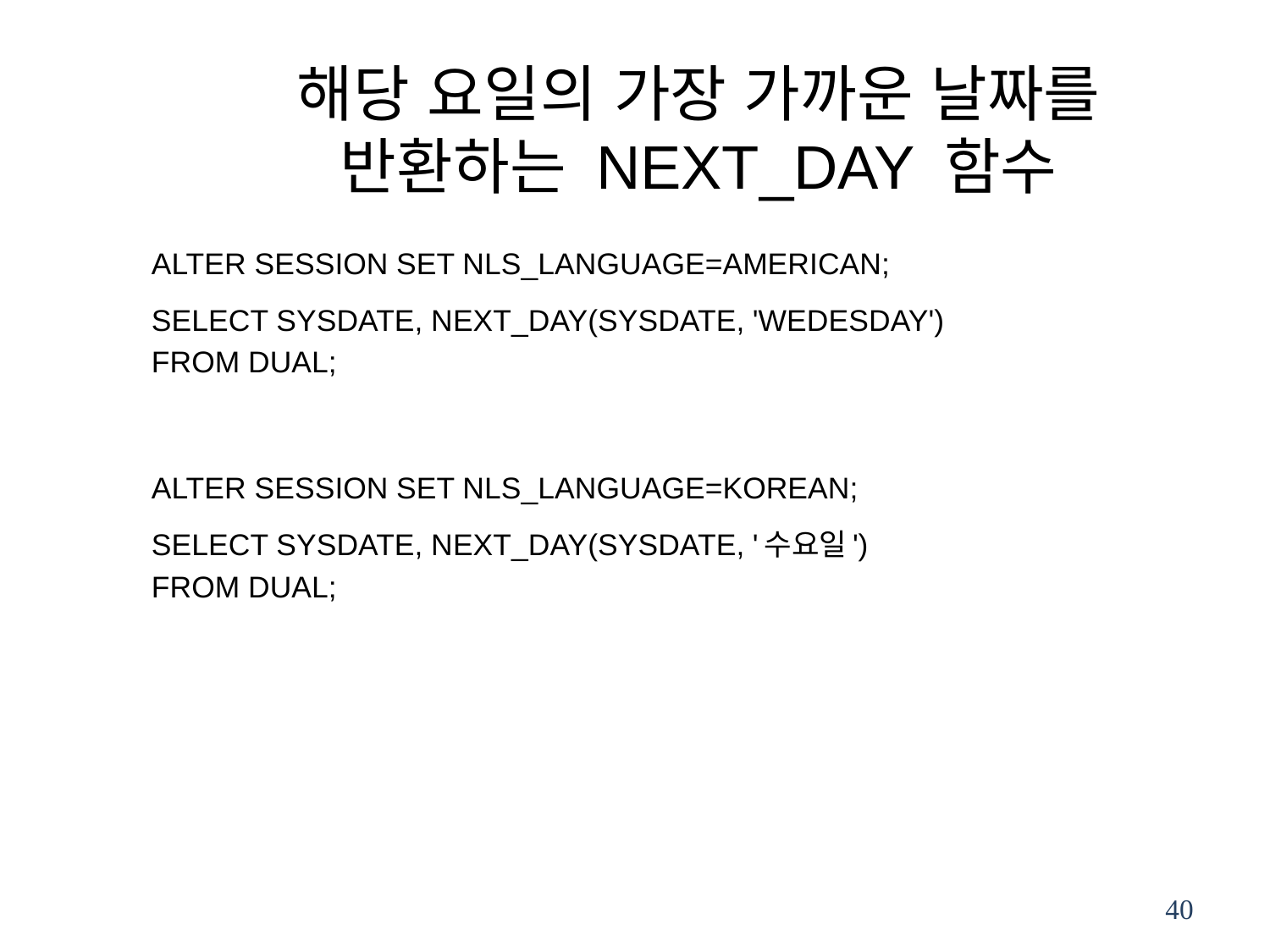

# 해당 요일의 가장 가까운 날짜를 반환하는 NEXT_DAY 함수
ALTER SESSION SET NLS_LANGUAGE=AMERICAN;

SELECT SYSDATE, NEXT_DAY(SYSDATE, 'WEDESDAY')
FROM DUAL;

ALTER SESSION SET NLS_LANGUAGE=KOREAN;

SELECT SYSDATE, NEXT_DAY(SYSDATE, '수요일')
FROM DUAL;

40